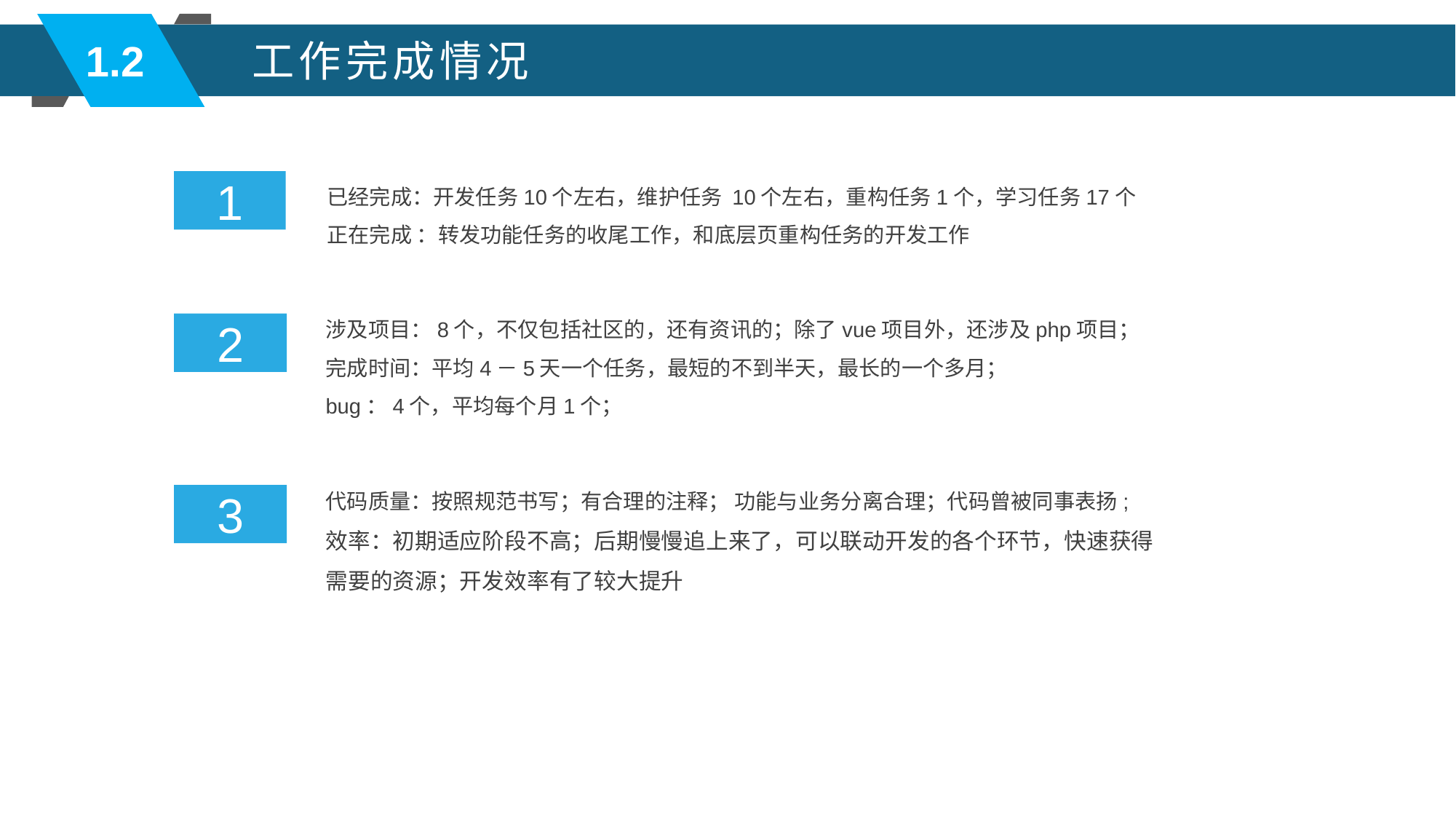

1.2
工作完成情况

已经完成：开发任务10个左右，维护任务 10个左右，重构任务1个，学习任务17个
正在完成 ：转发功能任务的收尾工作，和底层页重构任务的开发工作

1
涉及项目：8个，不仅包括社区的，还有资讯的；除了vue项目外，还涉及php项目；
完成时间：平均4－5天一个任务，最短的不到半天，最长的一个多月；
bug：4个，平均每个月1个；

2
代码质量：按照规范书写；有合理的注释； 功能与业务分离合理；代码曾被同事表扬;
效率：初期适应阶段不高；后期慢慢追上来了，可以联动开发的各个环节，快速获得需要的资源；开发效率有了较大提升
3